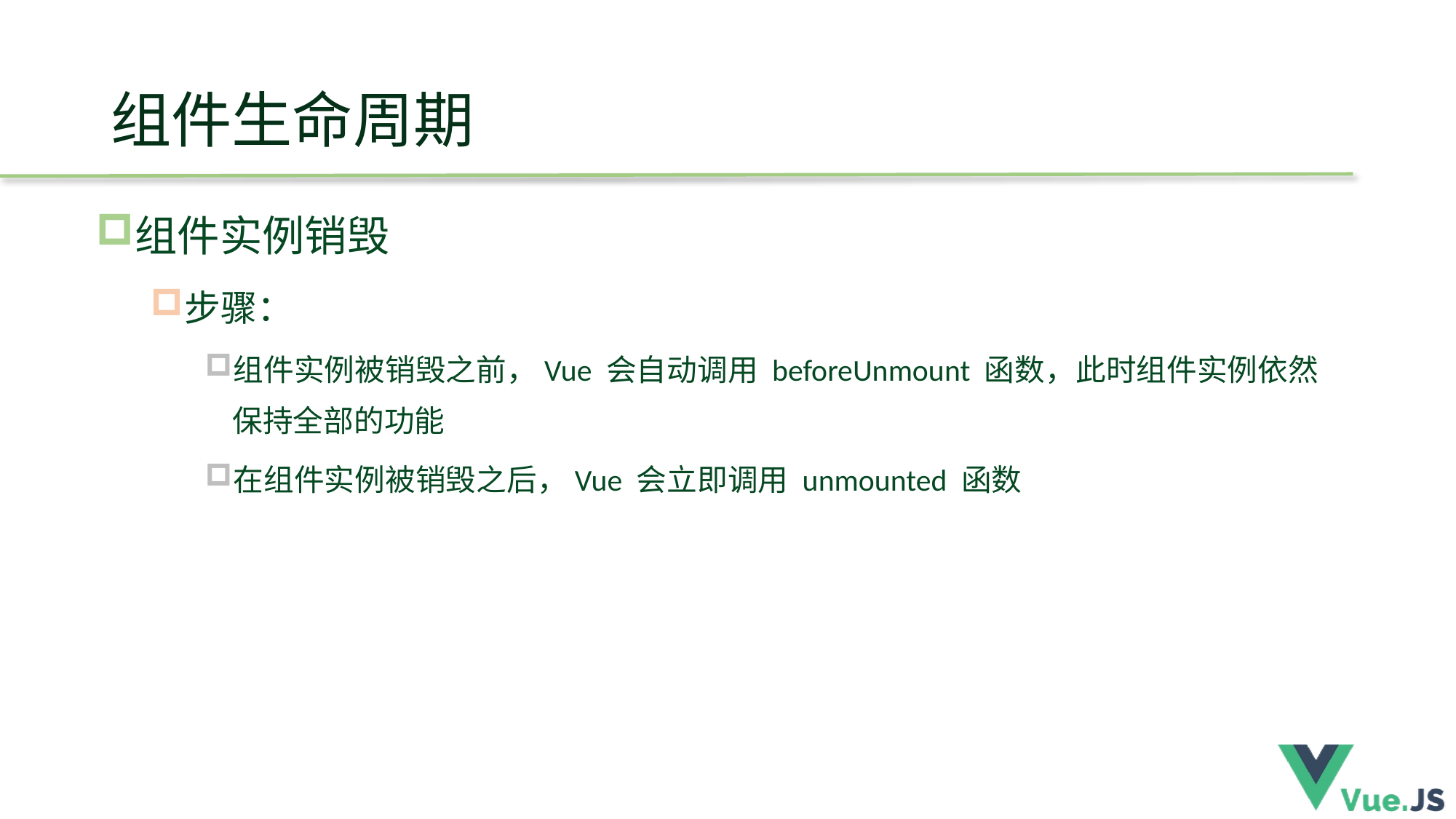

# 组件生命周期
组件实例销毁
步骤：
组件实例被销毁之前，Vue 会自动调用 beforeUnmount 函数，此时组件实例依然保持全部的功能
在组件实例被销毁之后，Vue 会立即调用 unmounted 函数